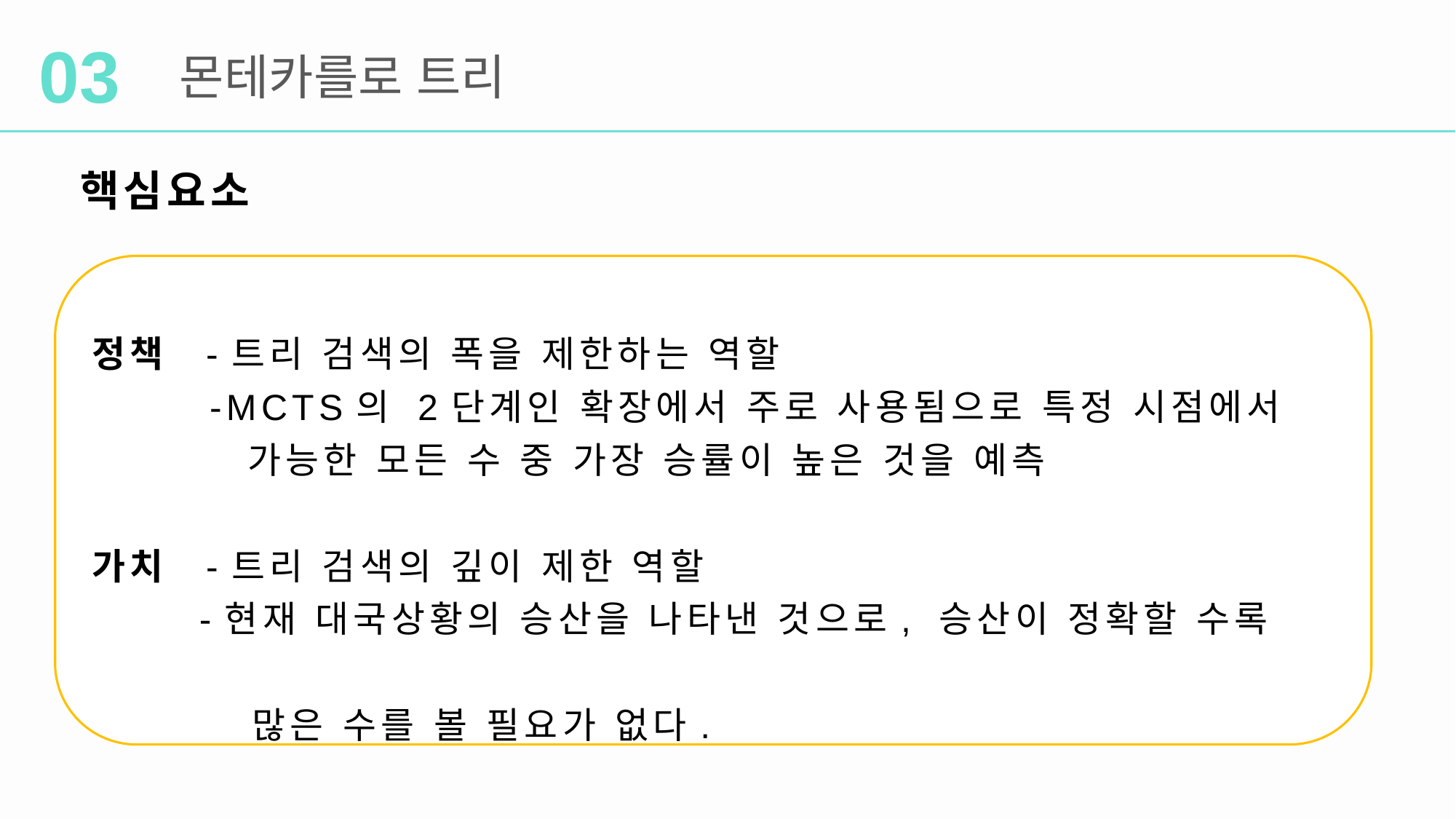

03
몬테카를로 트리

  핵심요소

정책  -트리 검색의 폭을 제한하는 역할
        -MCTS의 2단계인 확장에서 주로 사용됨으로 특정 시점에서
          가능한 모든 수 중 가장 승률이 높은 것을 예측

가치  -트리 검색의 깊이 제한 역할
           -현재 대국상황의 승산을 나타낸 것으로, 승산이 정확할 수록
              많은 수를 볼 필요가 없다.